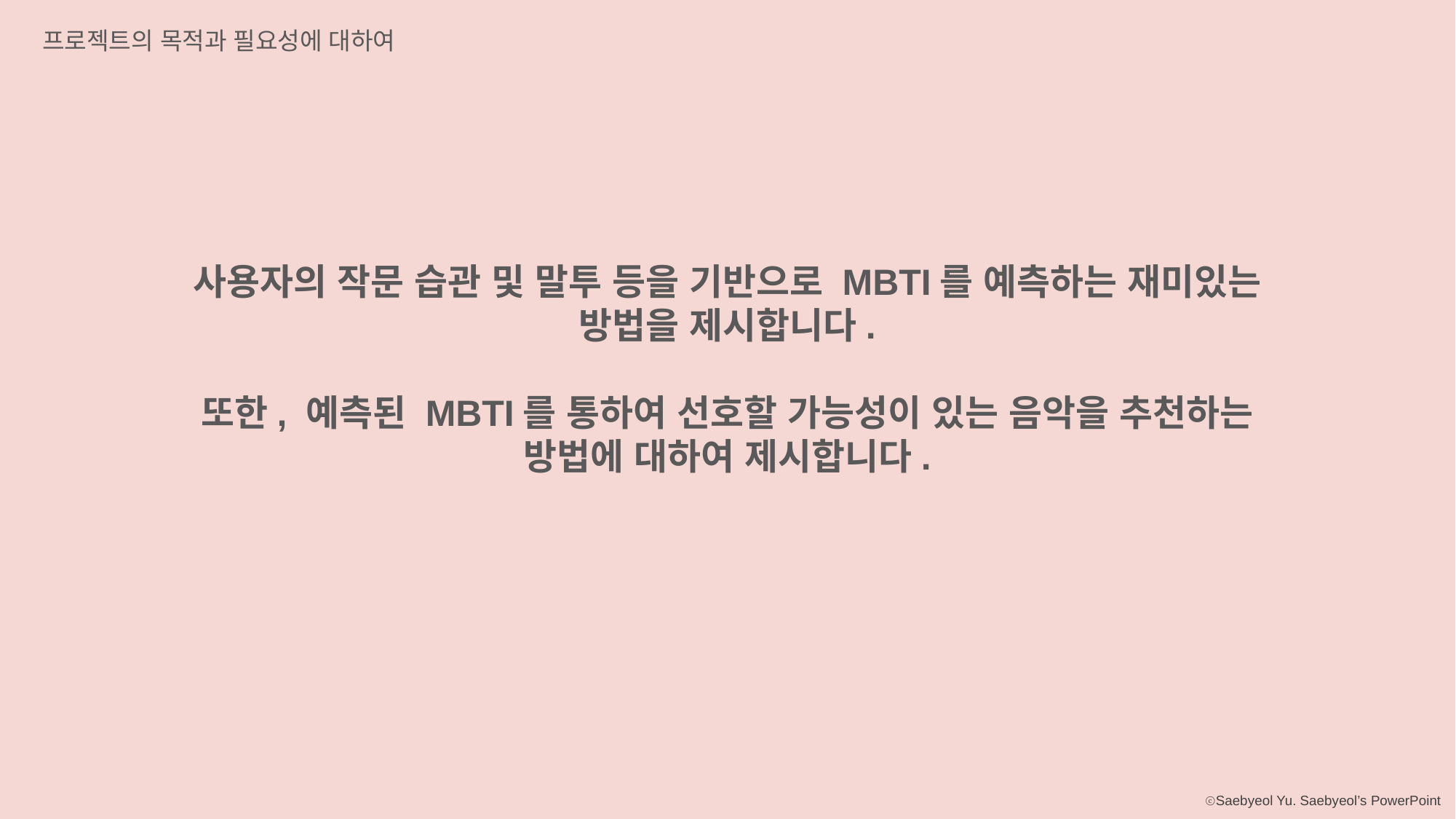

프로젝트의 목적과 필요성에 대하여
사용자의 작문 습관 및 말투 등을 기반으로 MBTI를 예측하는 재미있는 방법을 제시합니다.

또한, 예측된 MBTI를 통하여 선호할 가능성이 있는 음악을 추천하는 방법에 대하여 제시합니다.